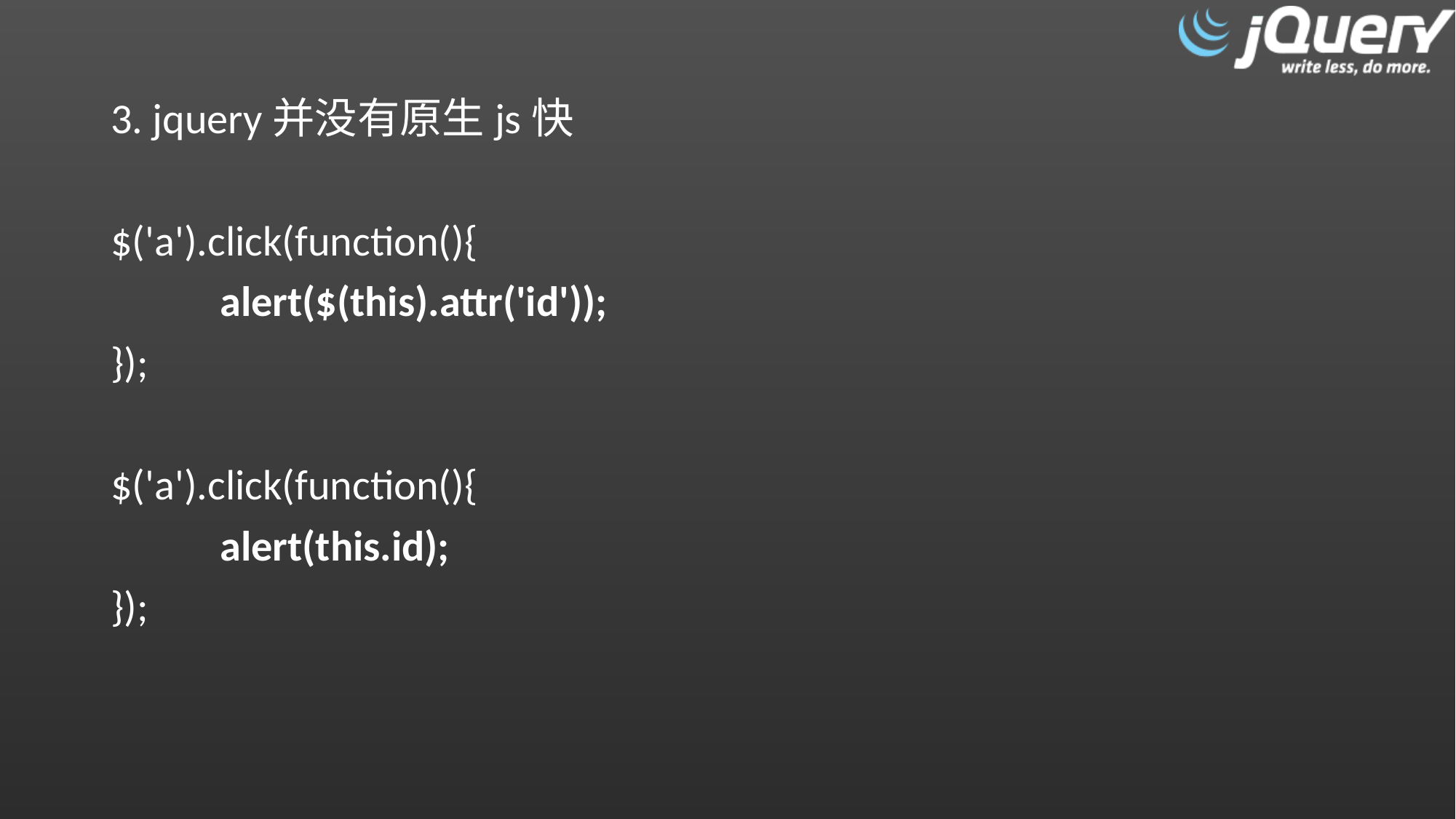

3. jquery并没有原生js快

$('a').click(function(){
	alert($(this).attr('id'));
});

$('a').click(function(){
	alert(this.id);
});